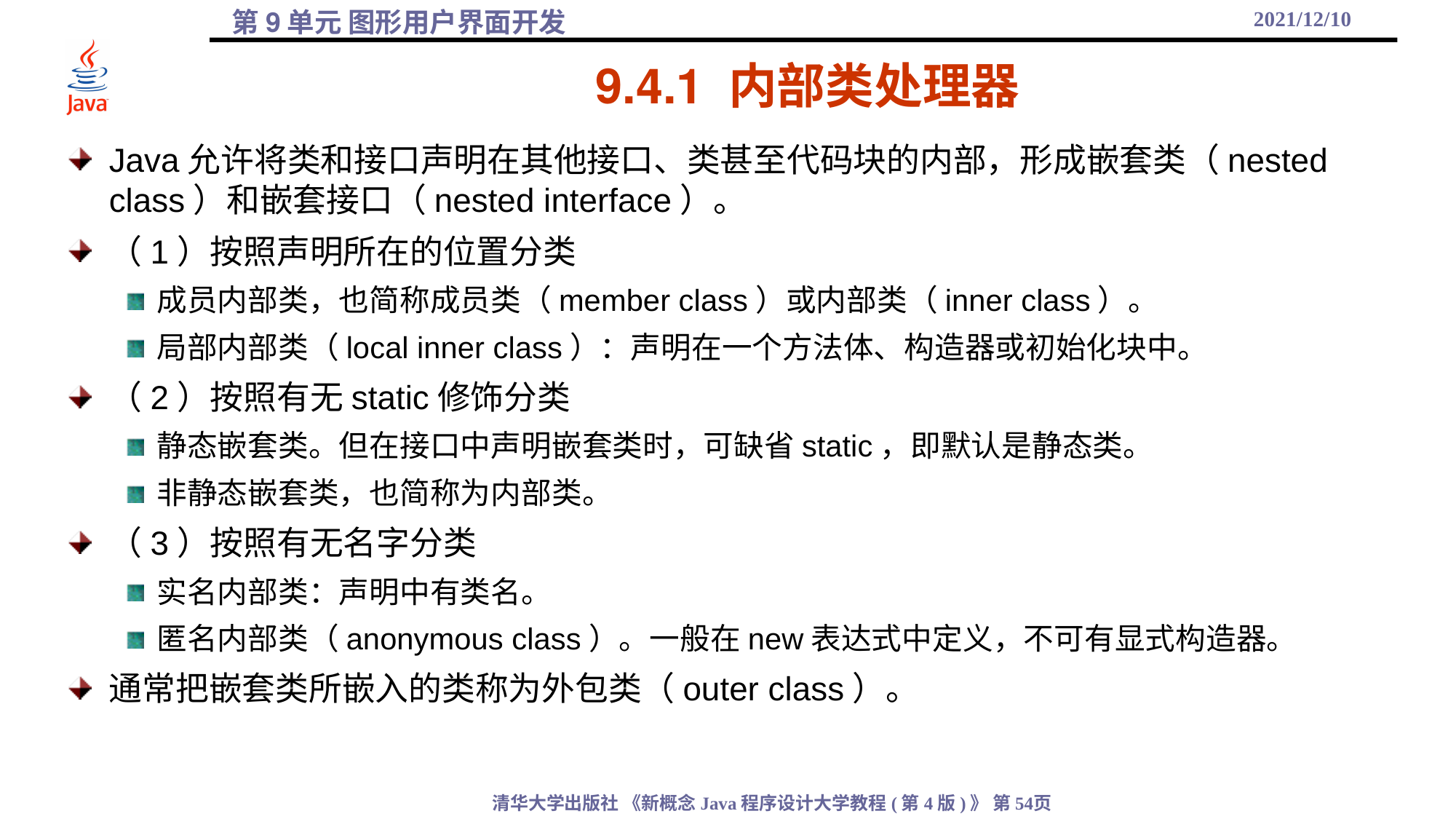

2021/12/10
# 9.4.1 内部类处理器
Java允许将类和接口声明在其他接口、类甚至代码块的内部，形成嵌套类（nested class）和嵌套接口（nested interface）。
（1）按照声明所在的位置分类
成员内部类，也简称成员类（member class）或内部类（inner class）。
局部内部类（local inner class）：声明在一个方法体、构造器或初始化块中。
（2）按照有无static修饰分类
静态嵌套类。但在接口中声明嵌套类时，可缺省static，即默认是静态类。
非静态嵌套类，也简称为内部类。
（3）按照有无名字分类
实名内部类：声明中有类名。
匿名内部类（anonymous class）。一般在new表达式中定义，不可有显式构造器。
通常把嵌套类所嵌入的类称为外包类（outer class）。